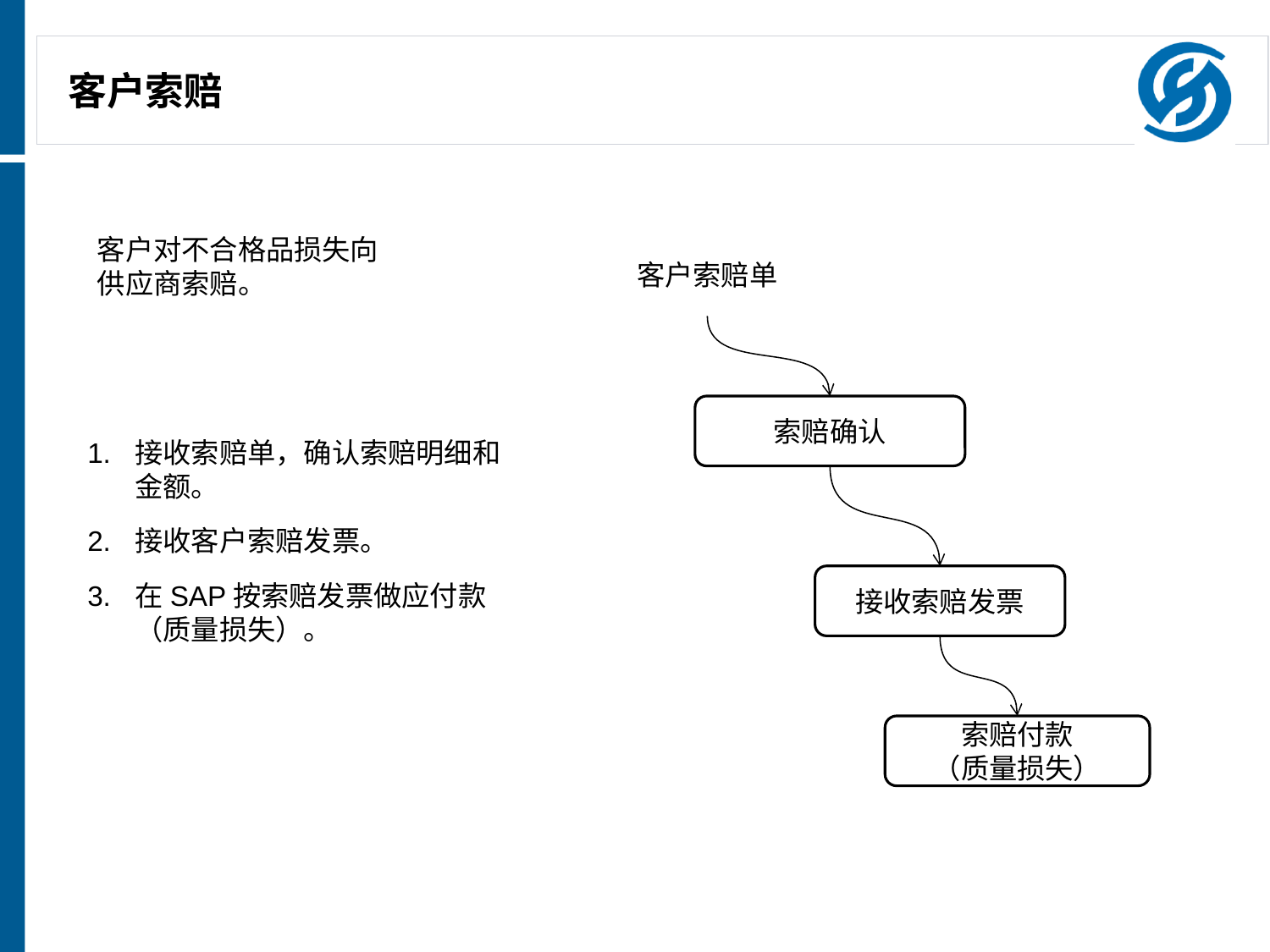

# 客户索赔
客户对不合格品损失向供应商索赔。
客户索赔单

接收索赔单，确认索赔明细和金额。
接收客户索赔发票。
在SAP按索赔发票做应付款（质量损失）。

索赔确认
接收索赔发票
索赔付款
（质量损失）